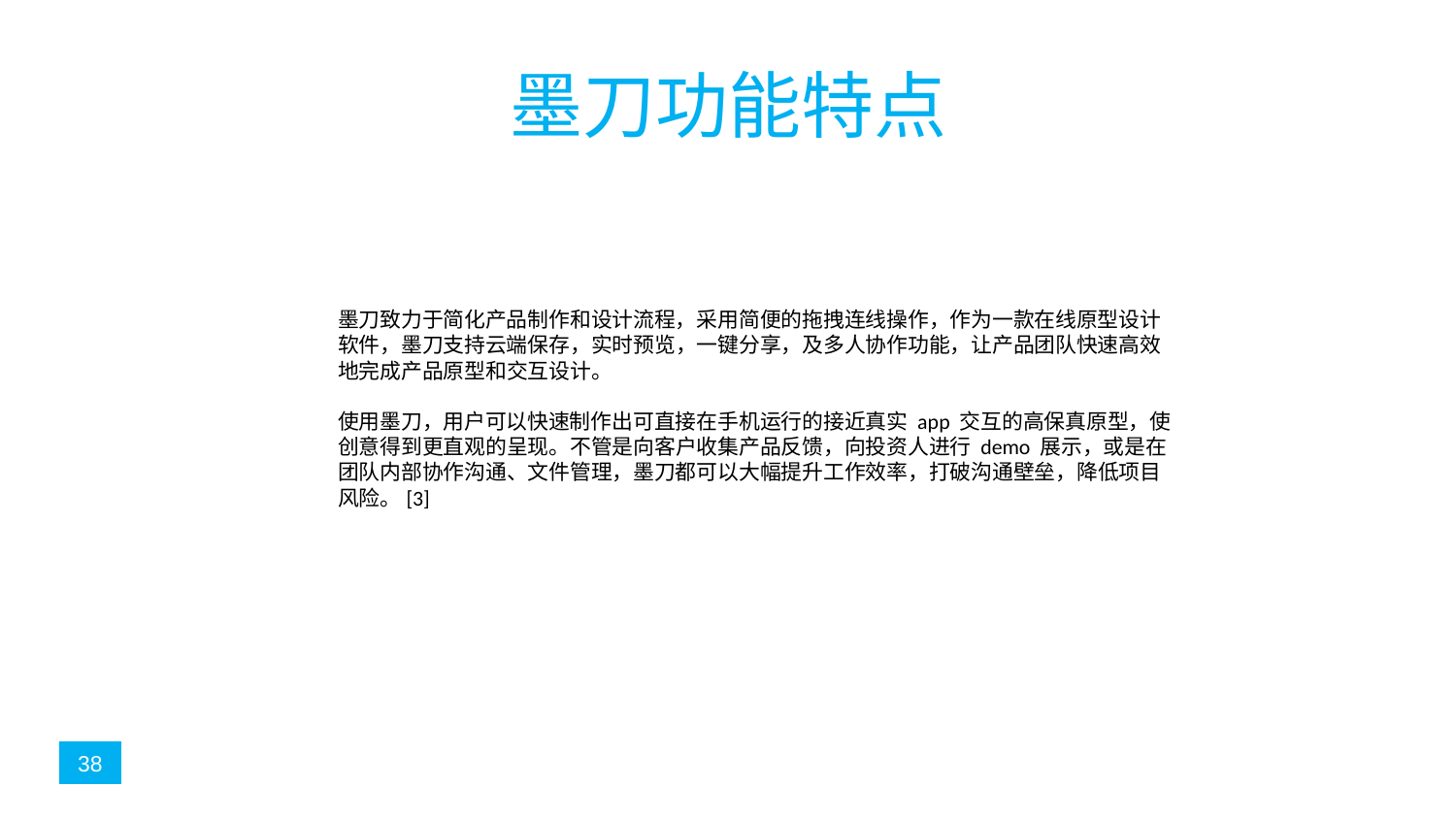

# 墨刀功能特点
墨刀致力于简化产品制作和设计流程，采用简便的拖拽连线操作，作为一款在线原型设计软件，墨刀支持云端保存，实时预览，一键分享，及多人协作功能，让产品团队快速高效地完成产品原型和交互设计。

使用墨刀，用户可以快速制作出可直接在手机运行的接近真实 app 交互的高保真原型，使创意得到更直观的呈现。不管是向客户收集产品反馈，向投资人进行 demo 展示，或是在团队内部协作沟通、文件管理，墨刀都可以大幅提升工作效率，打破沟通壁垒，降低项目风险。[3]

38